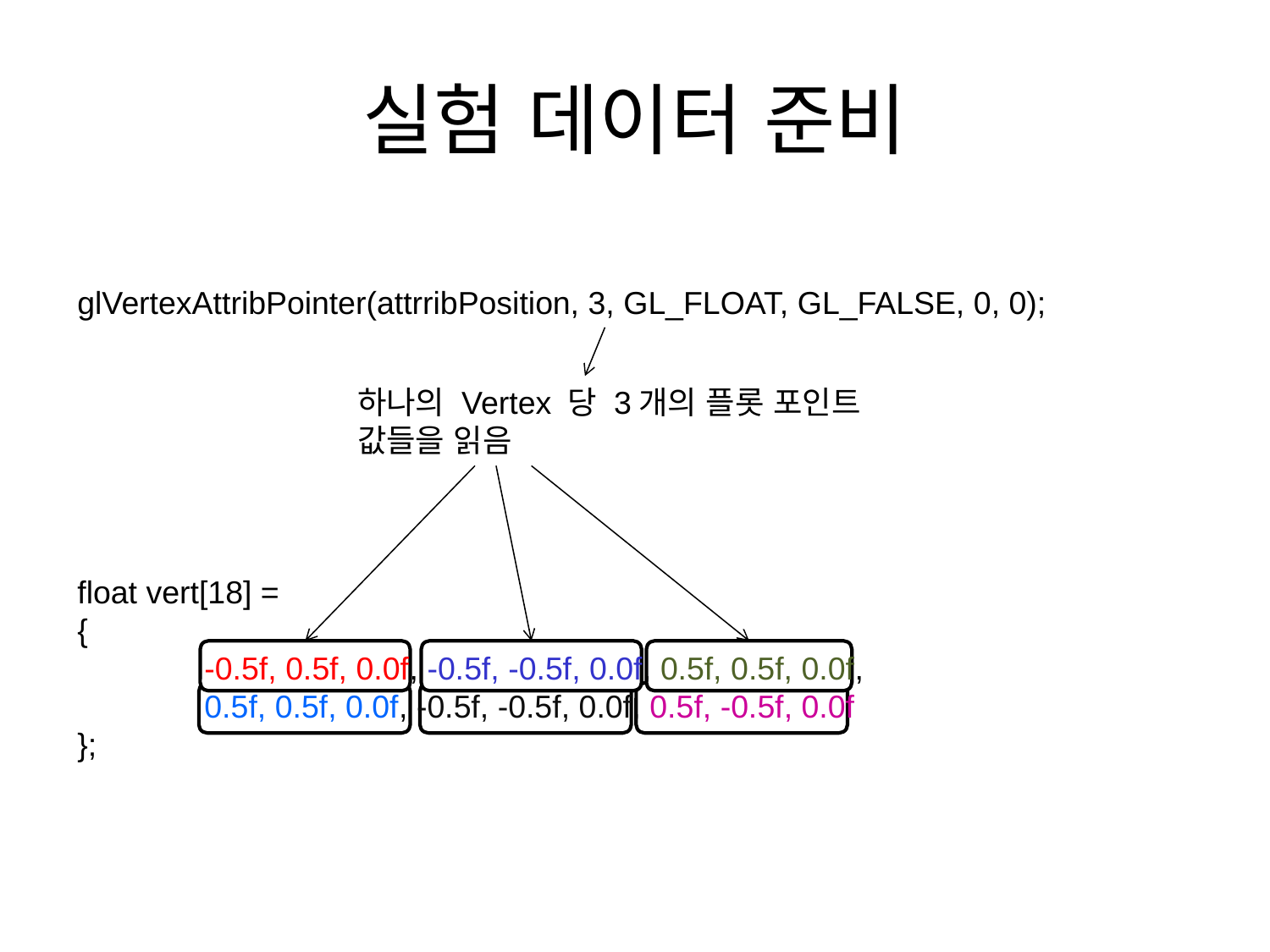

# 실험 데이터 준비
glVertexAttribPointer(attrribPosition, 3, GL_FLOAT, GL_FALSE, 0, 0);
하나의 Vertex 당 3개의 플롯 포인트 값들을 읽음
float vert[18] =
{
	-0.5f, 0.5f, 0.0f, -0.5f, -0.5f, 0.0f, 0.5f, 0.5f, 0.0f,
  	0.5f, 0.5f, 0.0f, -0.5f, -0.5f, 0.0f, 0.5f, -0.5f, 0.0f
};